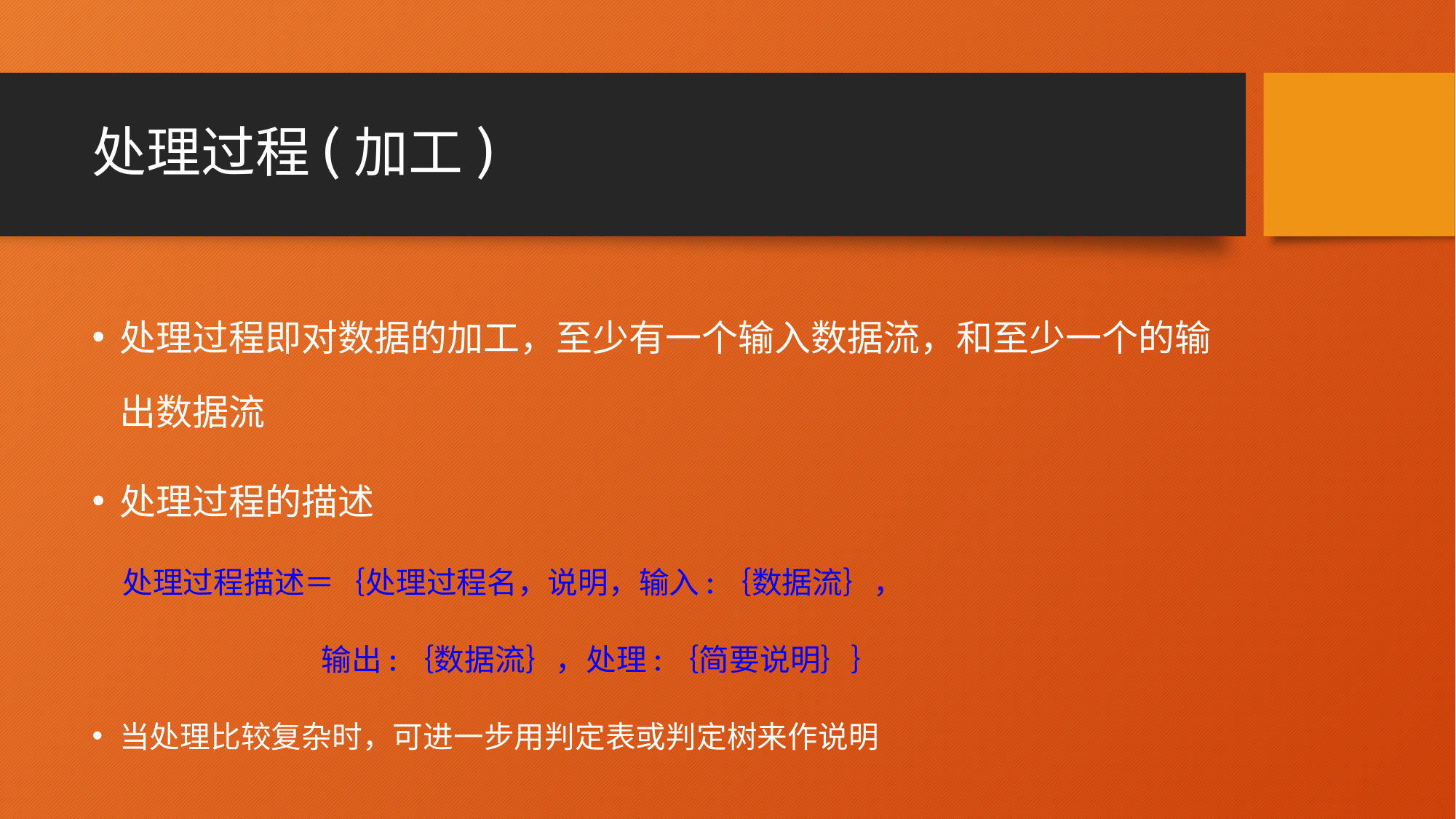

# 处理过程(加工)
处理过程即对数据的加工，至少有一个输入数据流，和至少一个的输出数据流
处理过程的描述
　处理过程描述＝｛处理过程名，说明，输入:｛数据流｝，
                                 输出:｛数据流｝，处理:｛简要说明｝｝
当处理比较复杂时，可进一步用判定表或判定树来作说明